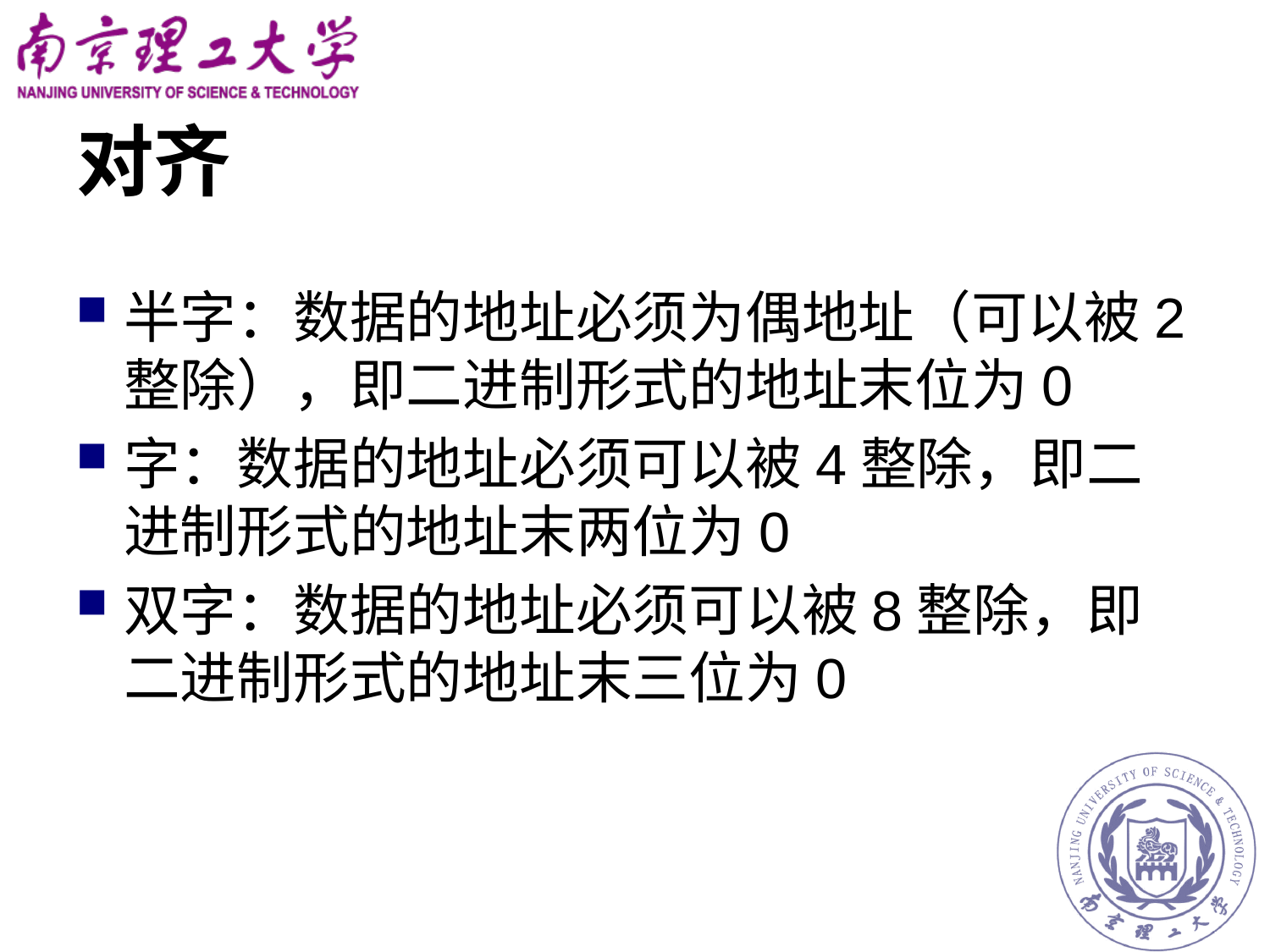

# 对齐
半字：数据的地址必须为偶地址（可以被2整除），即二进制形式的地址末位为0
字：数据的地址必须可以被4整除，即二进制形式的地址末两位为0
双字：数据的地址必须可以被8整除，即二进制形式的地址末三位为0